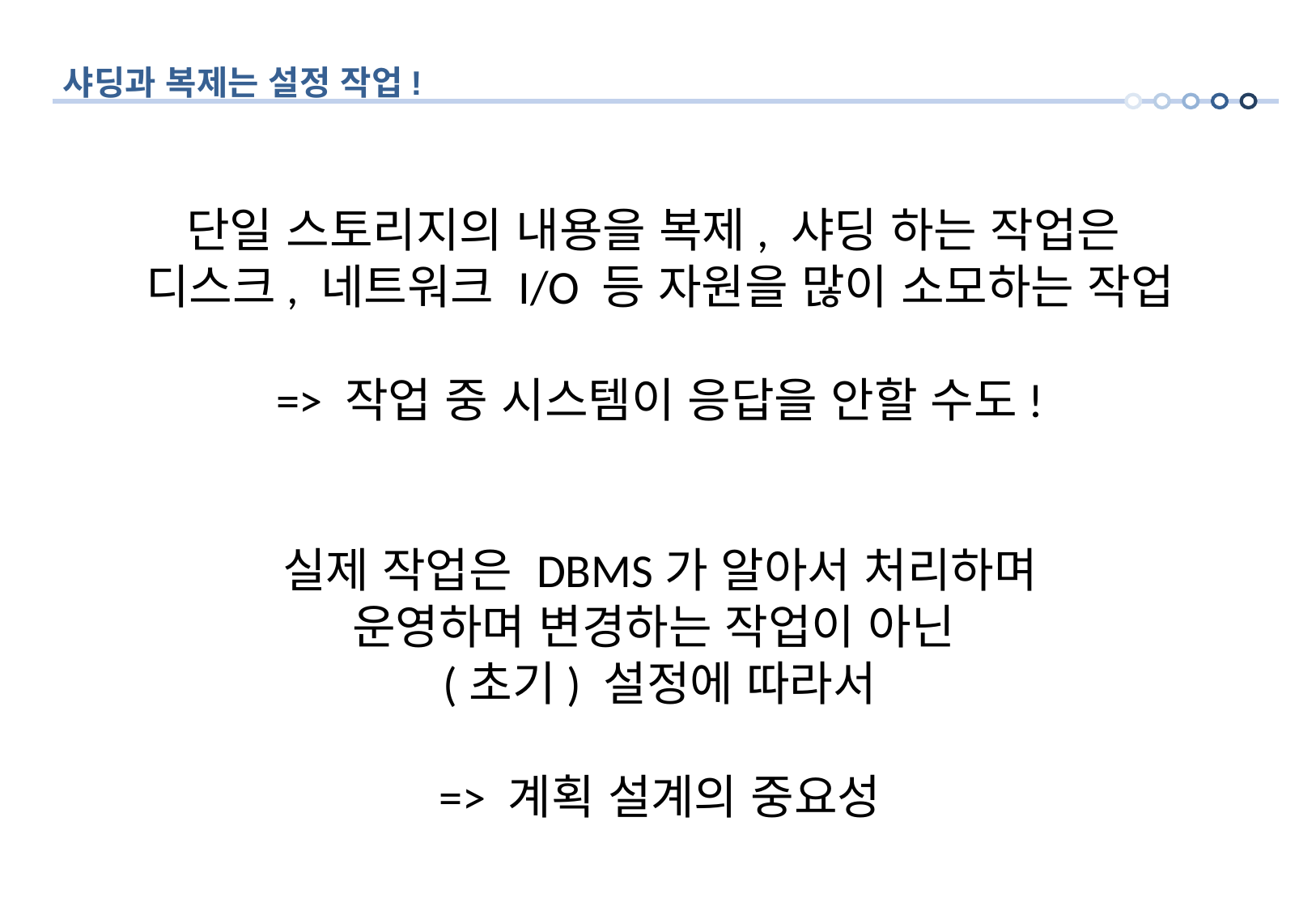

# 샤딩과 복제는 설정 작업!
단일 스토리지의 내용을 복제, 샤딩 하는 작업은
디스크, 네트워크 I/O 등 자원을 많이 소모하는 작업
=> 작업 중 시스템이 응답을 안할 수도!
실제 작업은 DBMS가 알아서 처리하며
운영하며 변경하는 작업이 아닌
(초기) 설정에 따라서
=> 계획 설계의 중요성